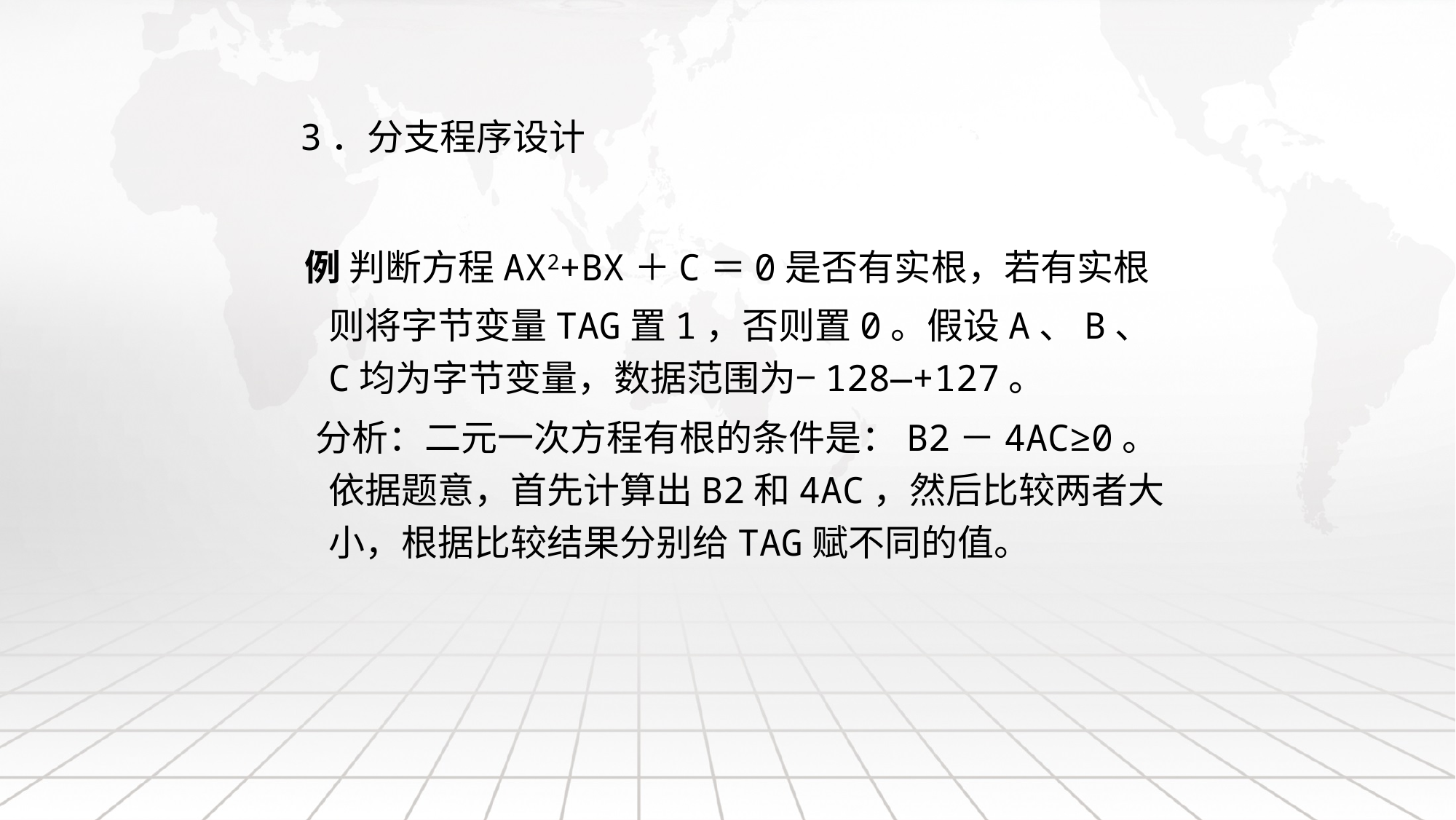

# 3．分支程序设计
 例 判断方程AX2+BX＋C＝0是否有实根，若有实根则将字节变量TAG置1，否则置0。假设A、B、C均为字节变量，数据范围为−128—+127。
    分析：二元一次方程有根的条件是：B2－4AC≥0。依据题意，首先计算出B2和4AC，然后比较两者大小，根据比较结果分别给TAG赋不同的值。